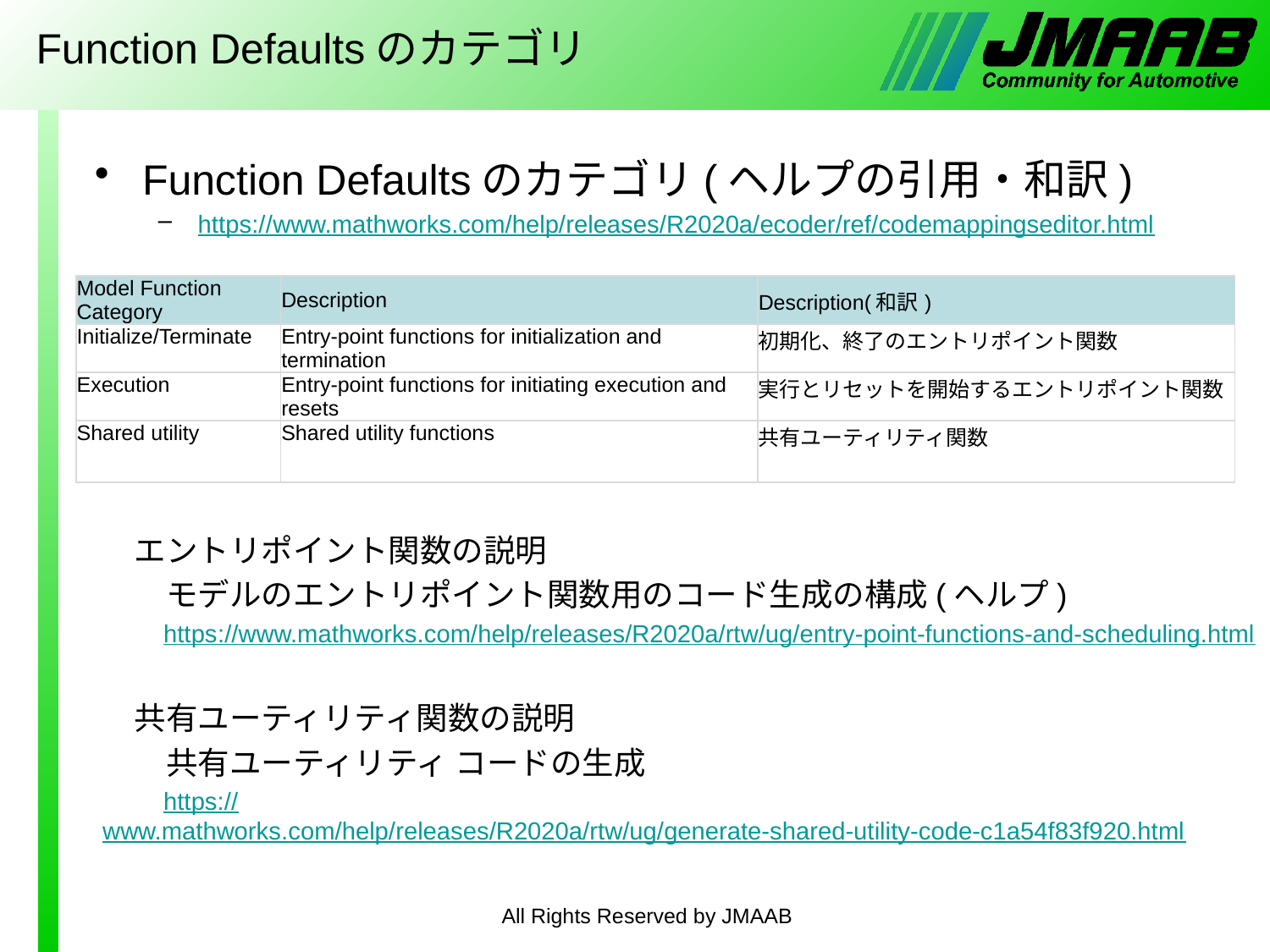

# Function Defaultsのカテゴリ
Function Defaultsのカテゴリ(ヘルプの引用・和訳)
https://www.mathworks.com/help/releases/R2020a/ecoder/ref/codemappingseditor.html

　エントリポイント関数の説明
　　モデルのエントリポイント関数用のコード生成の構成(ヘルプ)
　 　https://www.mathworks.com/help/releases/R2020a/rtw/ug/entry-point-functions-and-scheduling.html

　共有ユーティリティ関数の説明
　　共有ユーティリティ コードの生成
　　 https://www.mathworks.com/help/releases/R2020a/rtw/ug/generate-shared-utility-code-c1a54f83f920.html

| Model Function Category | Description | Description(和訳) |
| --- | --- | --- |
| Initialize/Terminate | Entry-point functions for initialization and termination | 初期化、終了のエントリポイント関数 |
| Execution | Entry-point functions for initiating execution and resets | 実行とリセットを開始するエントリポイント関数 |
| Shared utility | Shared utility functions | 共有ユーティリティ関数 |